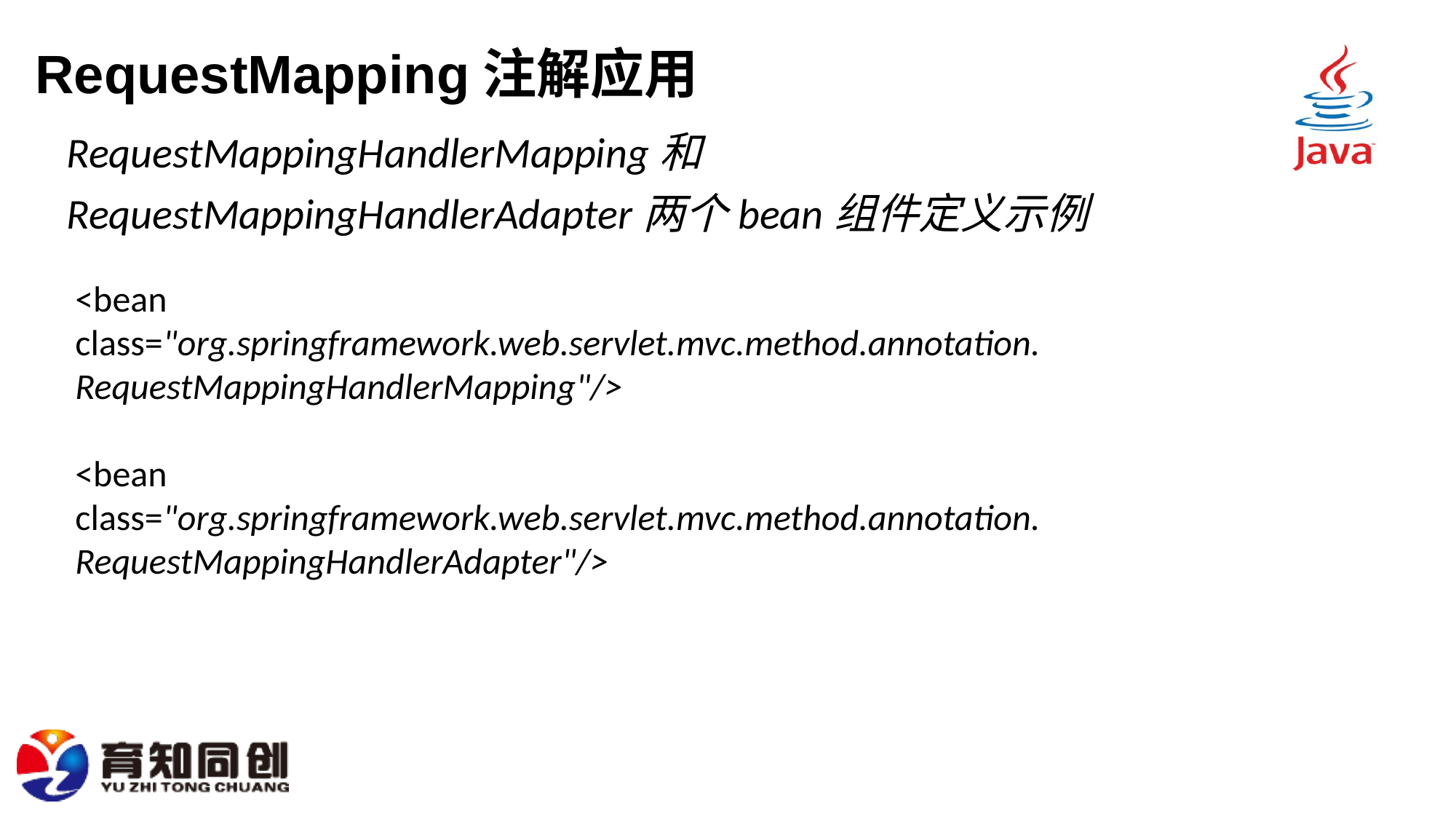

# RequestMapping注解应用
RequestMappingHandlerMapping和
RequestMappingHandlerAdapter两个bean组件定义示例
<bean class="org.springframework.web.servlet.mvc.method.annotation.RequestMappingHandlerMapping"/>

<bean class="org.springframework.web.servlet.mvc.method.annotation.RequestMappingHandlerAdapter"/>